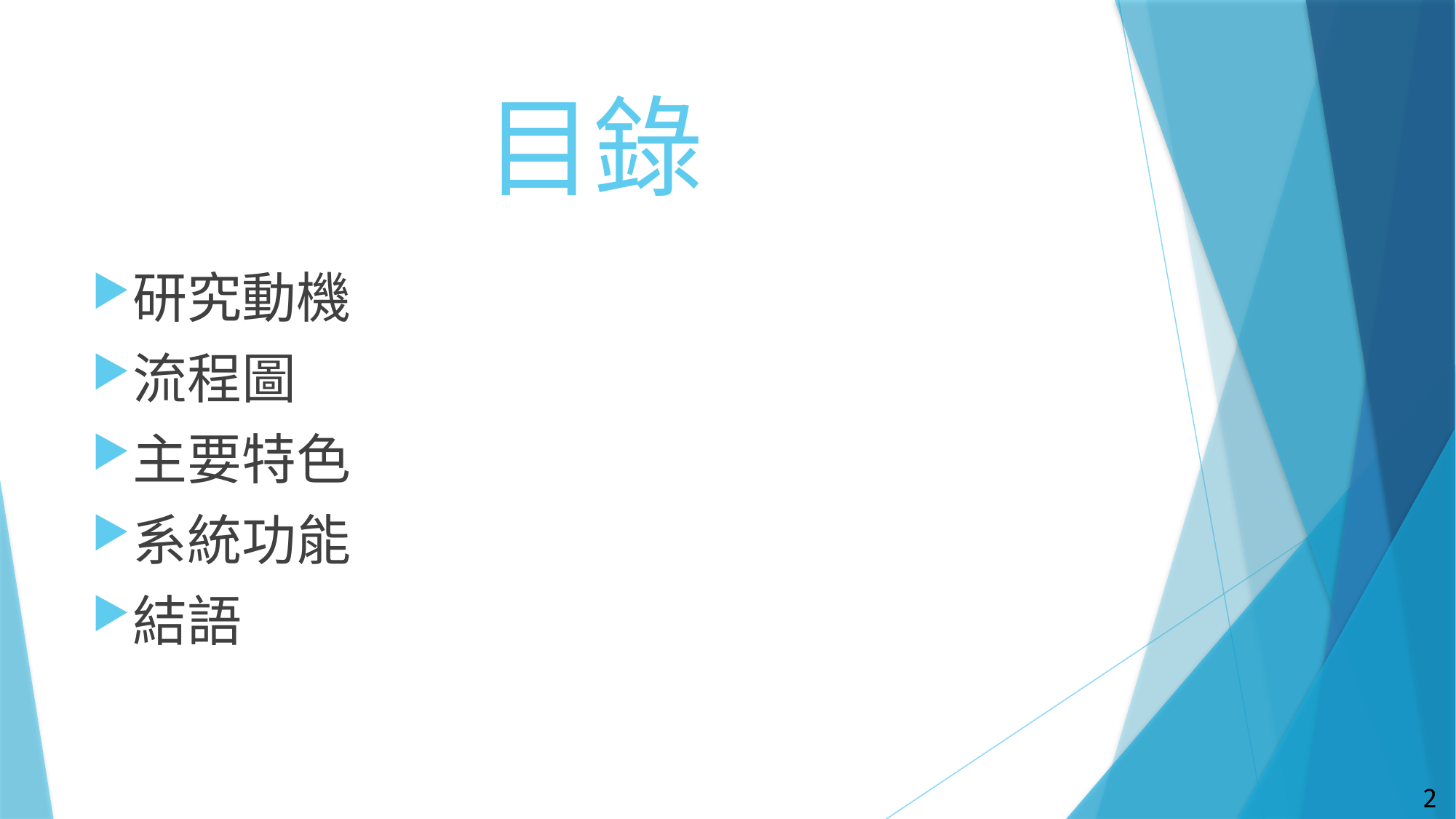

# 目錄
研究動機
流程圖
主要特色
系統功能
結語
2